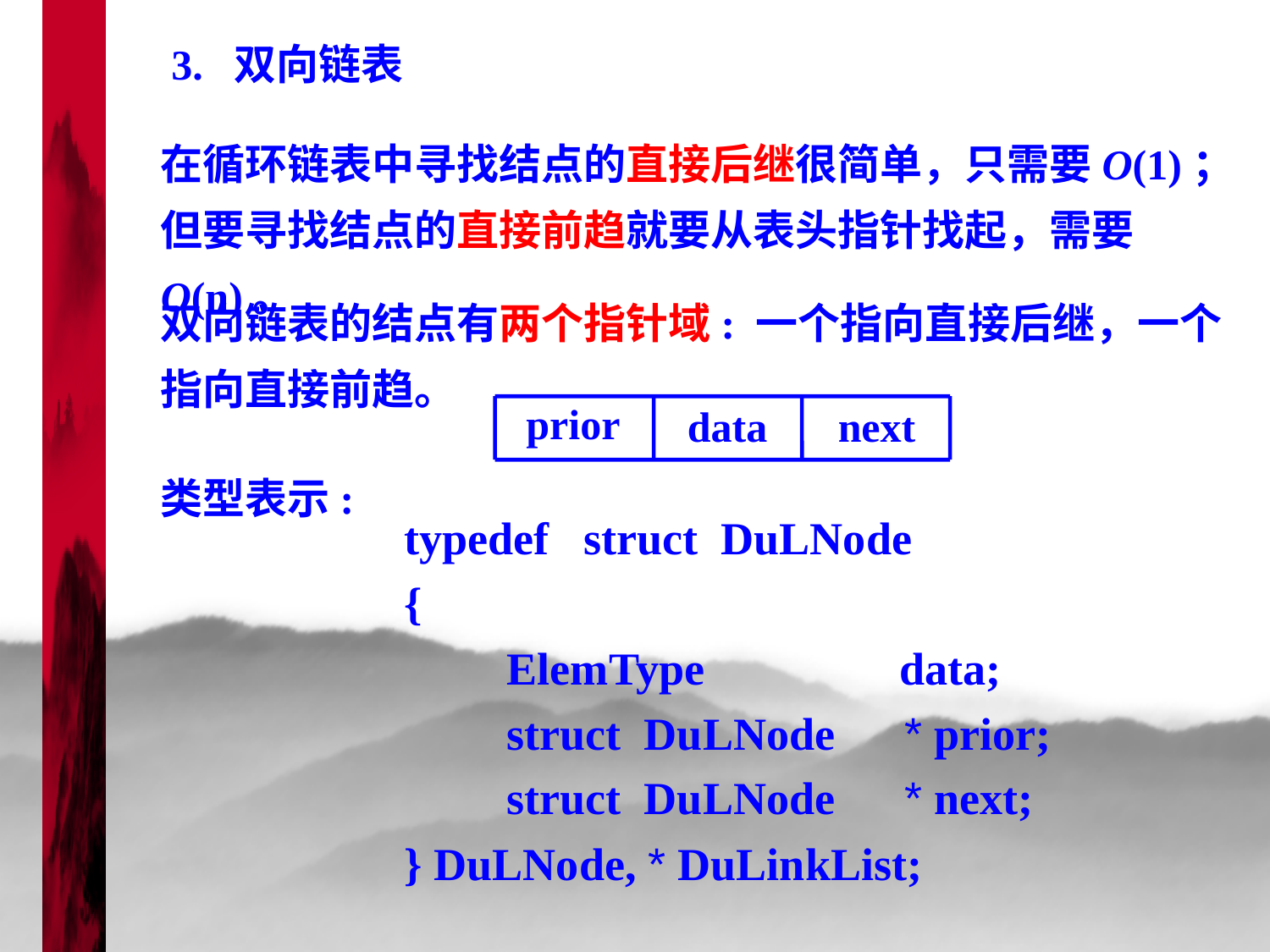

3.  双向链表
在循环链表中寻找结点的直接后继很简单，只需要O(1)；但要寻找结点的直接前趋就要从表头指针找起，需要O(n)。
双向链表的结点有两个指针域: 一个指向直接后继，一个指向直接前趋。
prior
data
next

类型表示:
typedef   struct  DuLNode
{
         ElemType                 data;
         struct  DuLNode      * prior;
         struct  DuLNode      * next;
} DuLNode, * DuLinkList;